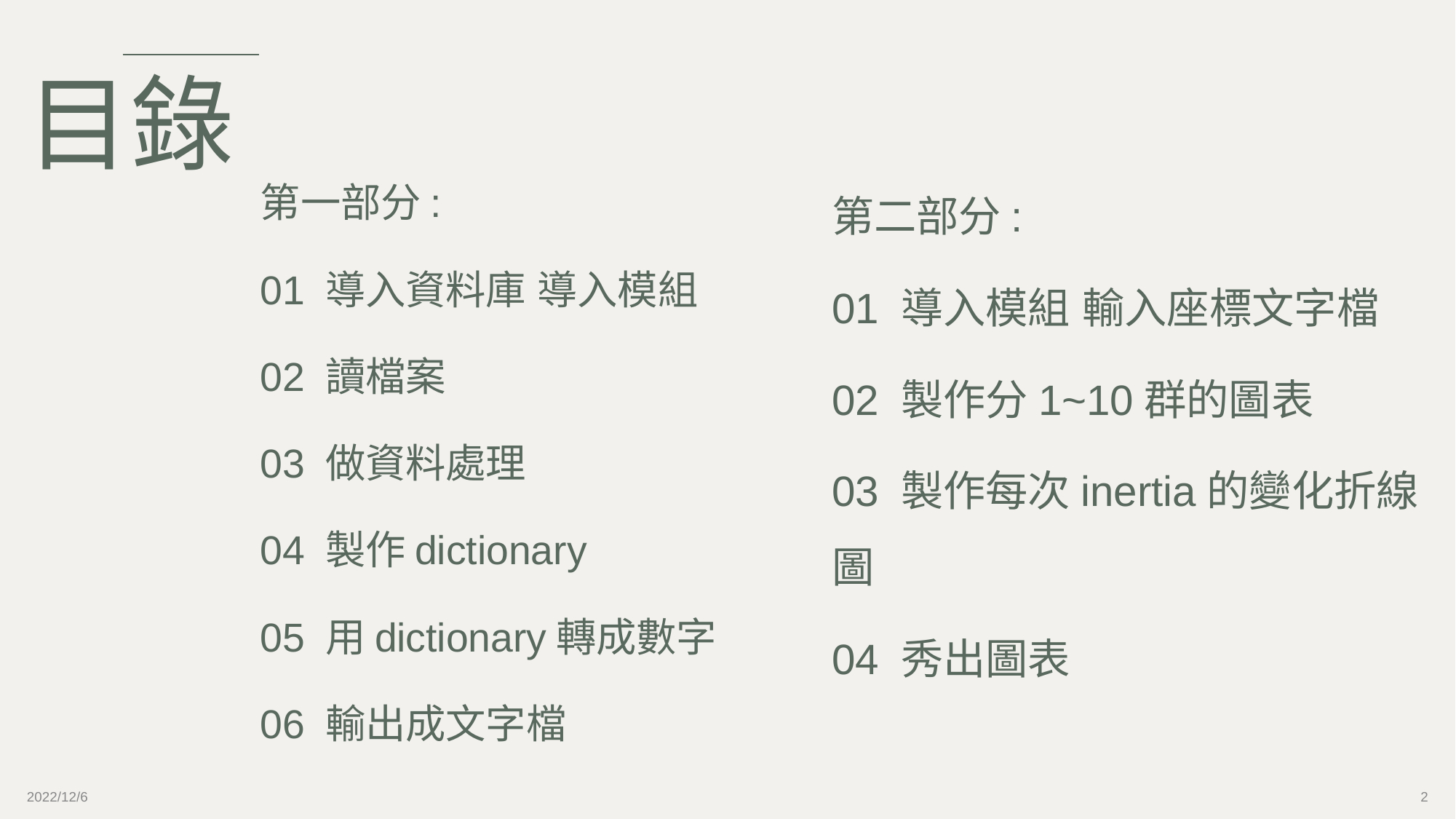

# 目錄
第一部分:
01 導入資料庫 導入模組
02 讀檔案
03 做資料處理
04 製作dictionary
05 用dictionary轉成數字
06 輸出成文字檔

第二部分:
01 導入模組 輸入座標文字檔
02 製作分1~10群的圖表
03 製作每次inertia的變化折線圖
04 秀出圖表
2022/12/6
2